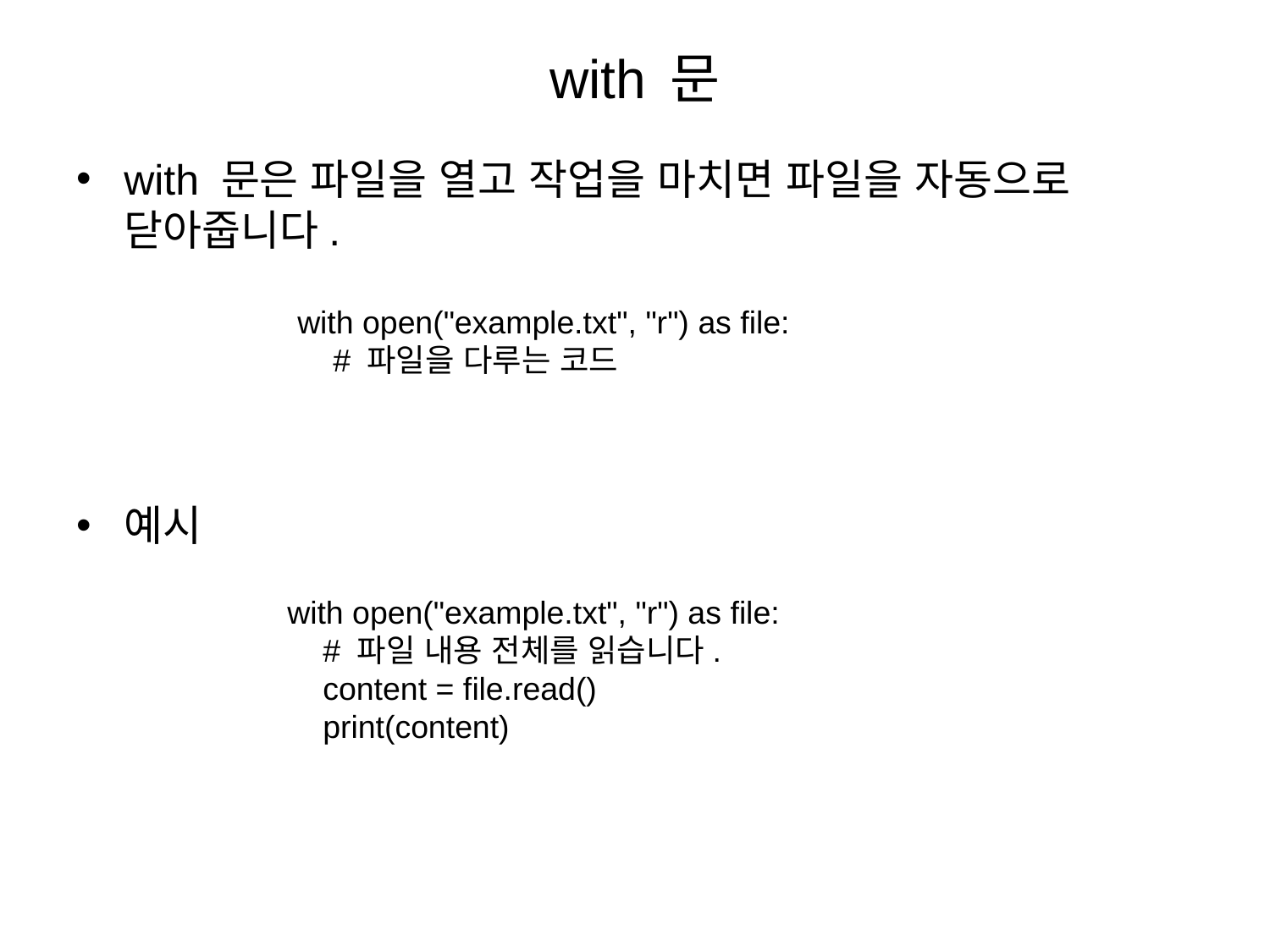

# with 문
with 문은 파일을 열고 작업을 마치면 파일을 자동으로 닫아줍니다.

예시
with open("example.txt", "r") as file:
    # 파일을 다루는 코드
with open("example.txt", "r") as file:
    # 파일 내용 전체를 읽습니다.
    content = file.read()
    print(content)